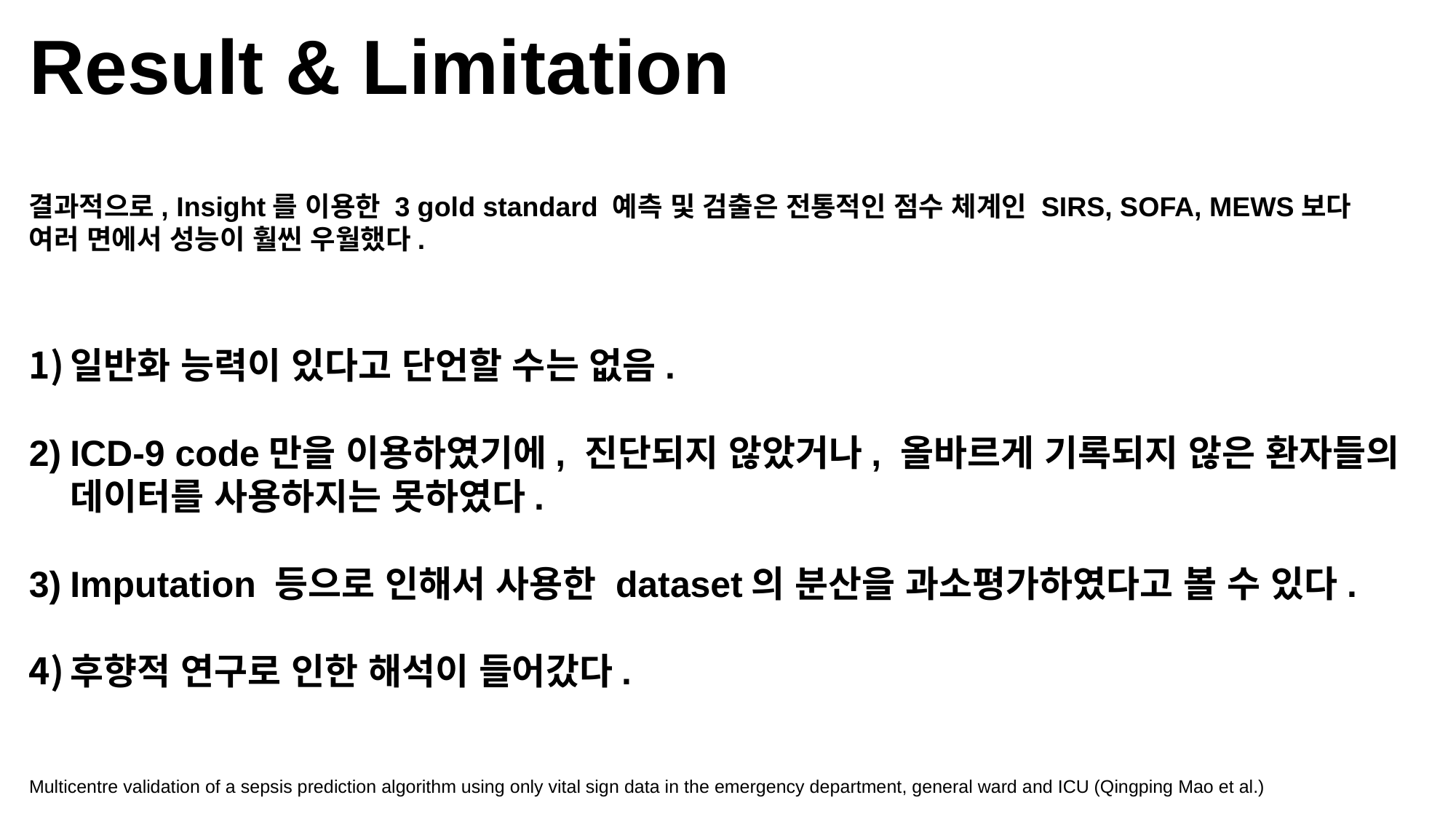

# Result & Limitation
결과적으로, Insight를 이용한 3 gold standard 예측 및 검출은 전통적인 점수 체계인 SIRS, SOFA, MEWS보다
여러 면에서 성능이 훨씬 우월했다.
일반화 능력이 있다고 단언할 수는 없음.

ICD-9 code만을 이용하였기에, 진단되지 않았거나, 올바르게 기록되지 않은 환자들의 데이터를 사용하지는 못하였다.

Imputation 등으로 인해서 사용한 dataset의 분산을 과소평가하였다고 볼 수 있다.

후향적 연구로 인한 해석이 들어갔다.
Multicentre validation of a sepsis prediction algorithm using only vital sign data in the emergency department, general ward and ICU (Qingping Mao et al.)